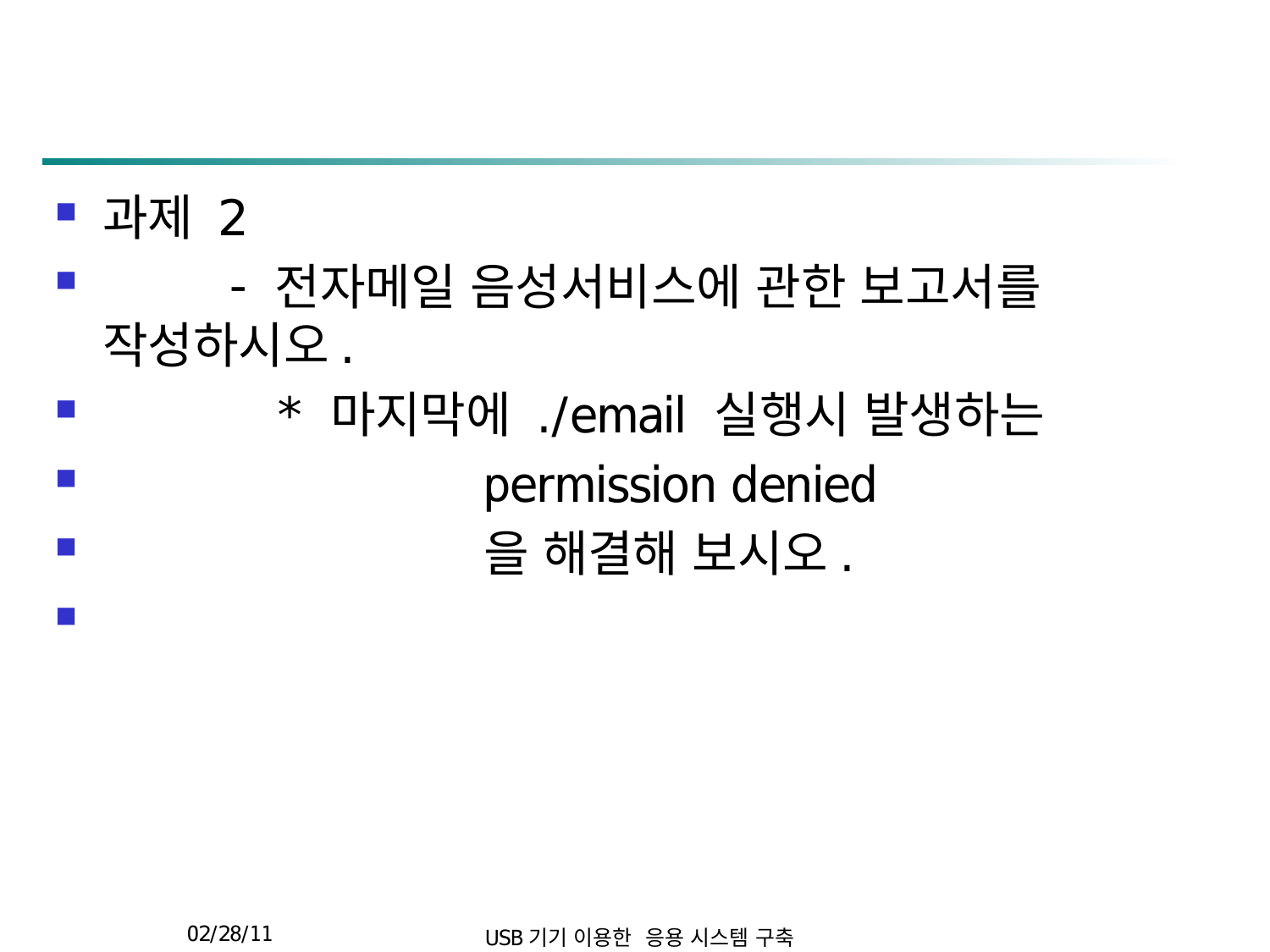

과제 2
	- 전자메일 음성서비스에 관한 보고서를 작성하시오.
	   * 마지막에 ./email 실행시 발생하는
			permission denied
			을 해결해 보시오.

USB기기 이용한  응용 시스템 구축
02/28/11